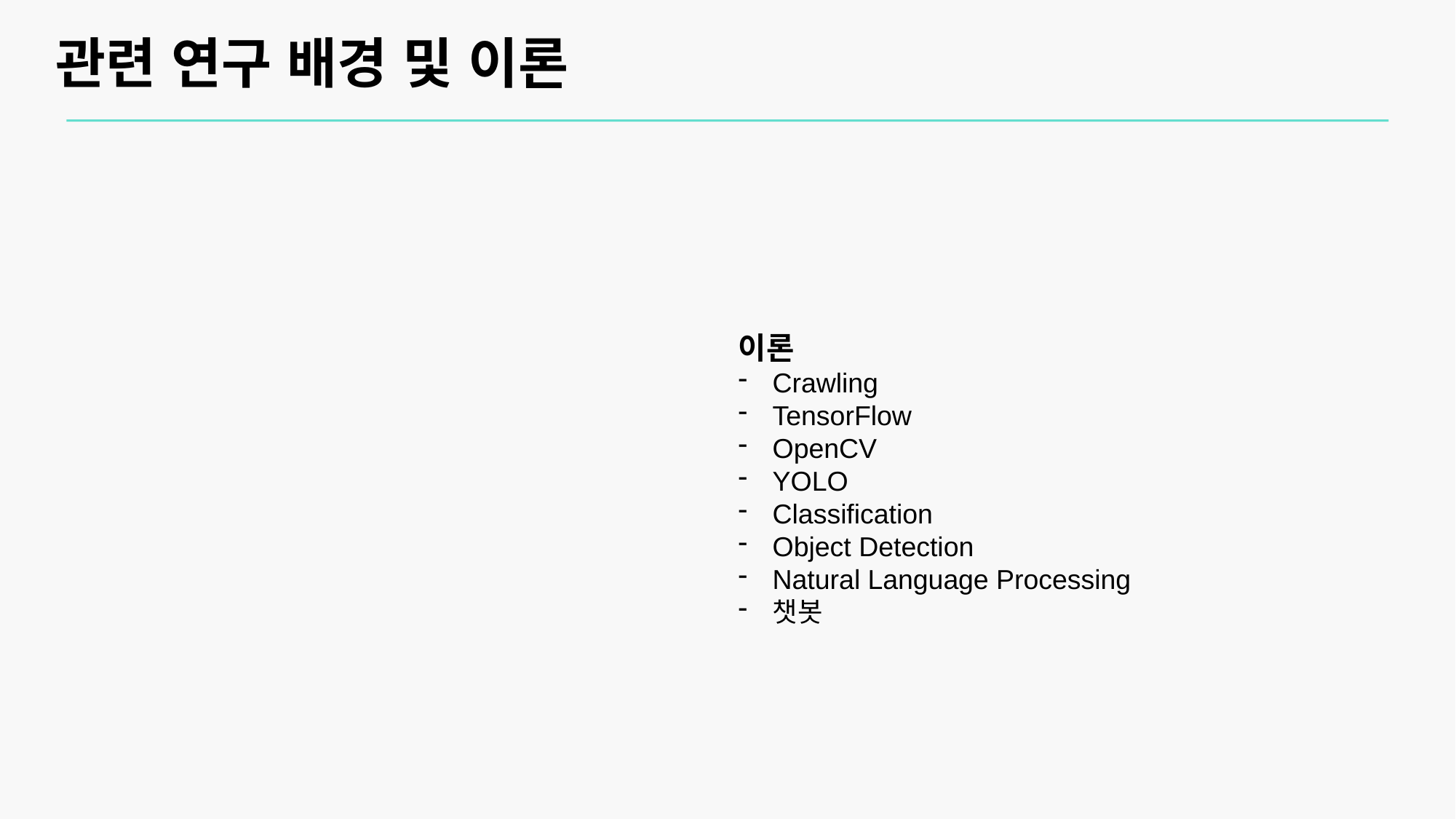

관련 연구 배경 및 이론

이론
Crawling
TensorFlow
OpenCV
YOLO
Classification
Object Detection
Natural Language Processing
챗봇